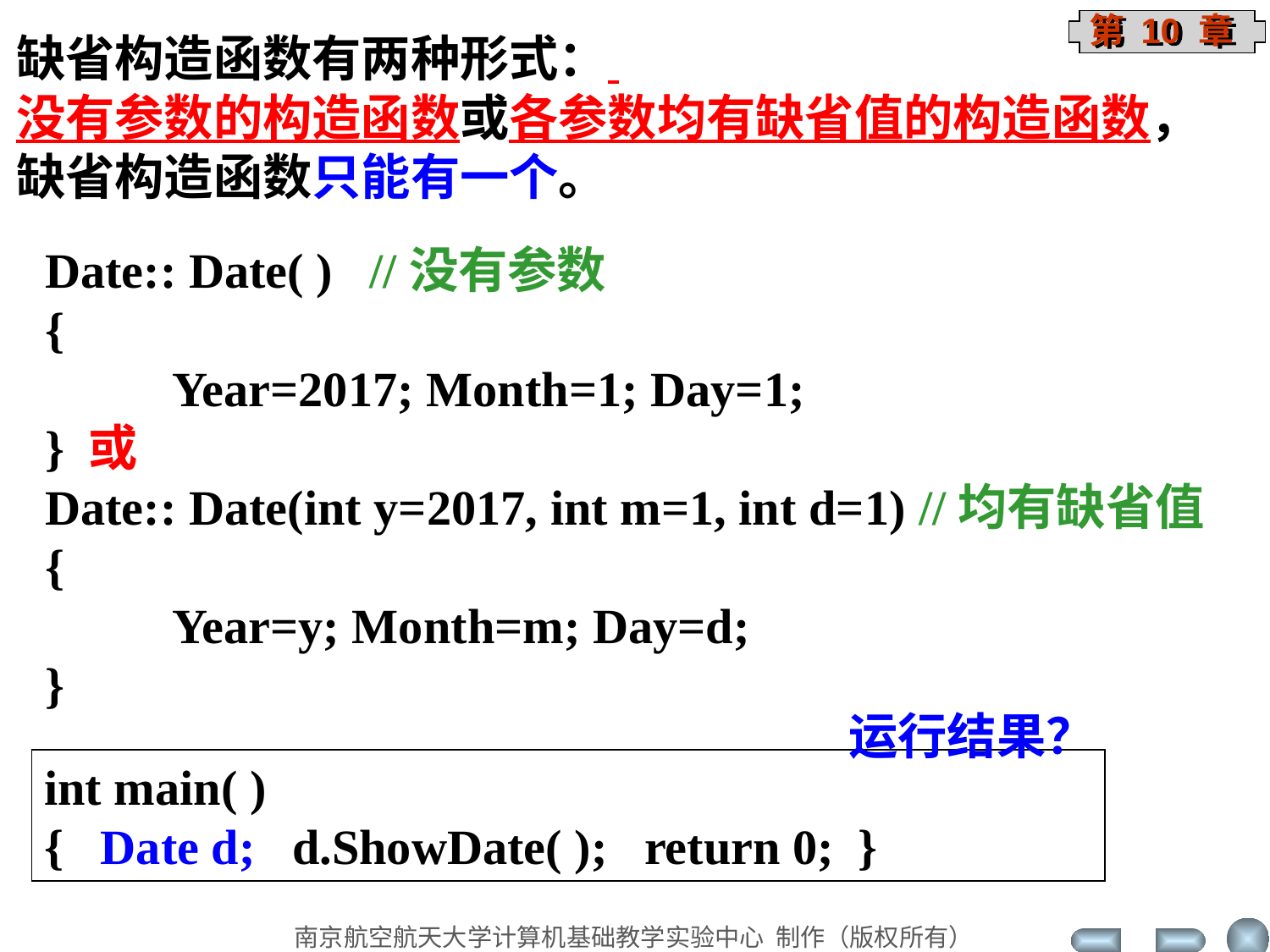

缺省构造函数有两种形式：
没有参数的构造函数或各参数均有缺省值的构造函数，
缺省构造函数只能有一个。
Date:: Date( )   //没有参数
{
 	Year=2017; Month=1; Day=1;
} 或
Date:: Date(int y=2017, int m=1, int d=1) //均有缺省值
{
	Year=y; Month=m; Day=d;
}
运行结果？
int main( )
{   Date d;   d.ShowDate( );   return 0;  }